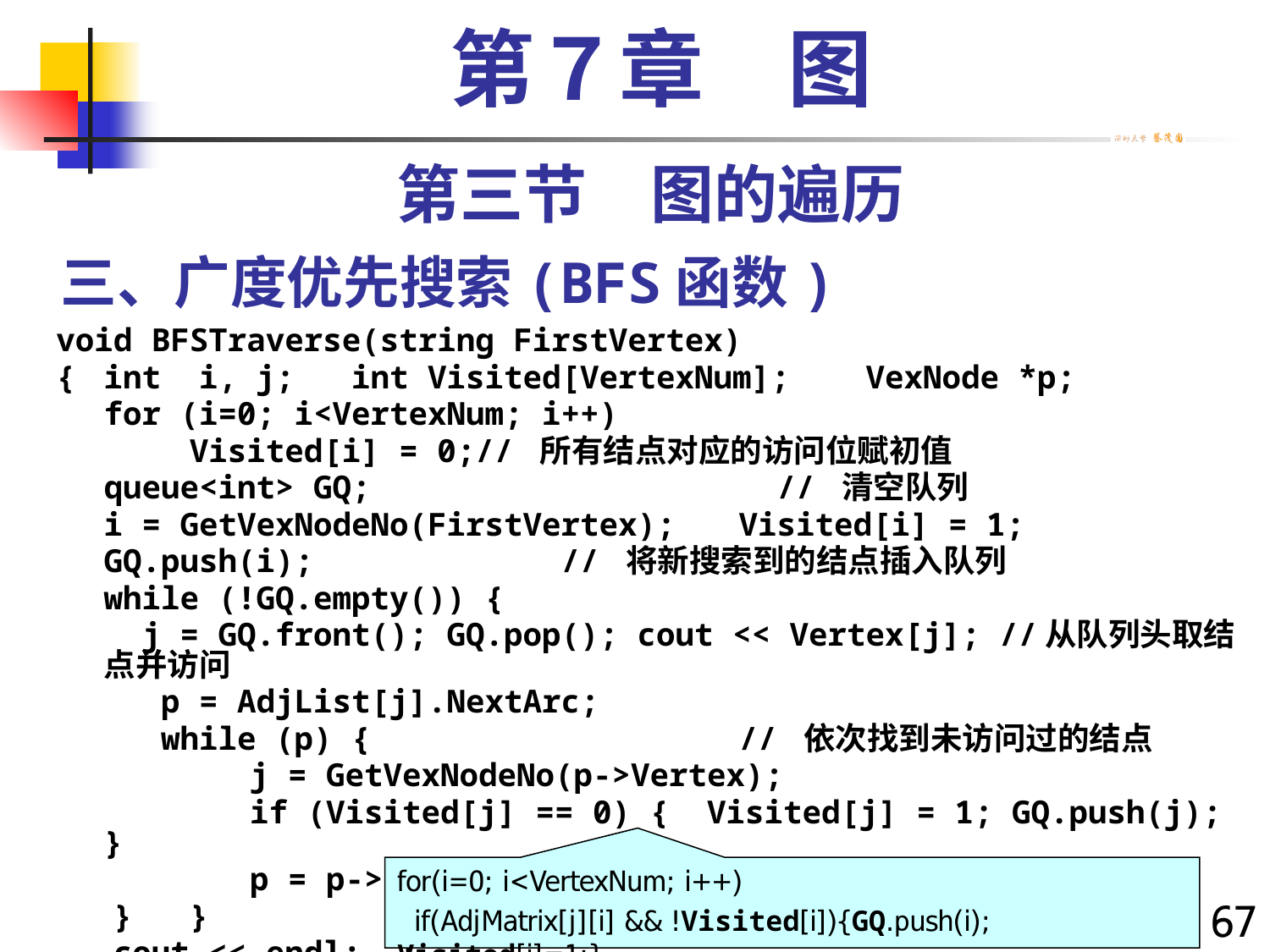

第７章　图
第三节　图的遍历
# 三、广度优先搜索(BFS函数)
void BFSTraverse(string FirstVertex)
{	int  i, j;   int Visited[VertexNum];	VexNode *p;
	for (i=0; i<VertexNum; i++)
       Visited[i] = 0;// 所有结点对应的访问位赋初值
	queue<int> GQ;			  // 清空队列
	i = GetVexNodeNo(FirstVertex);	Visited[i] = 1;
	GQ.push(i);		    // 将新搜索到的结点插入队列
	while (!GQ.empty()) {
	  j = GQ.front(); GQ.pop(); cout << Vertex[j]; //从队列头取结点并访问
	   p = AdjList[j].NextArc;
	   while (p) {			// 依次找到未访问过的结点
		 j = GetVexNodeNo(p->Vertex);
		 if (Visited[j] == 0) {  Visited[j] = 1; GQ.push(j);  }
		 p = p->NextArc;
   }   }
   cout << endl;  }
for(i=0; i<VertexNum; i++)
  if(AdjMatrix[j][i] && !Visited[i]){GQ.push(i); Visited[i]=1;}
67